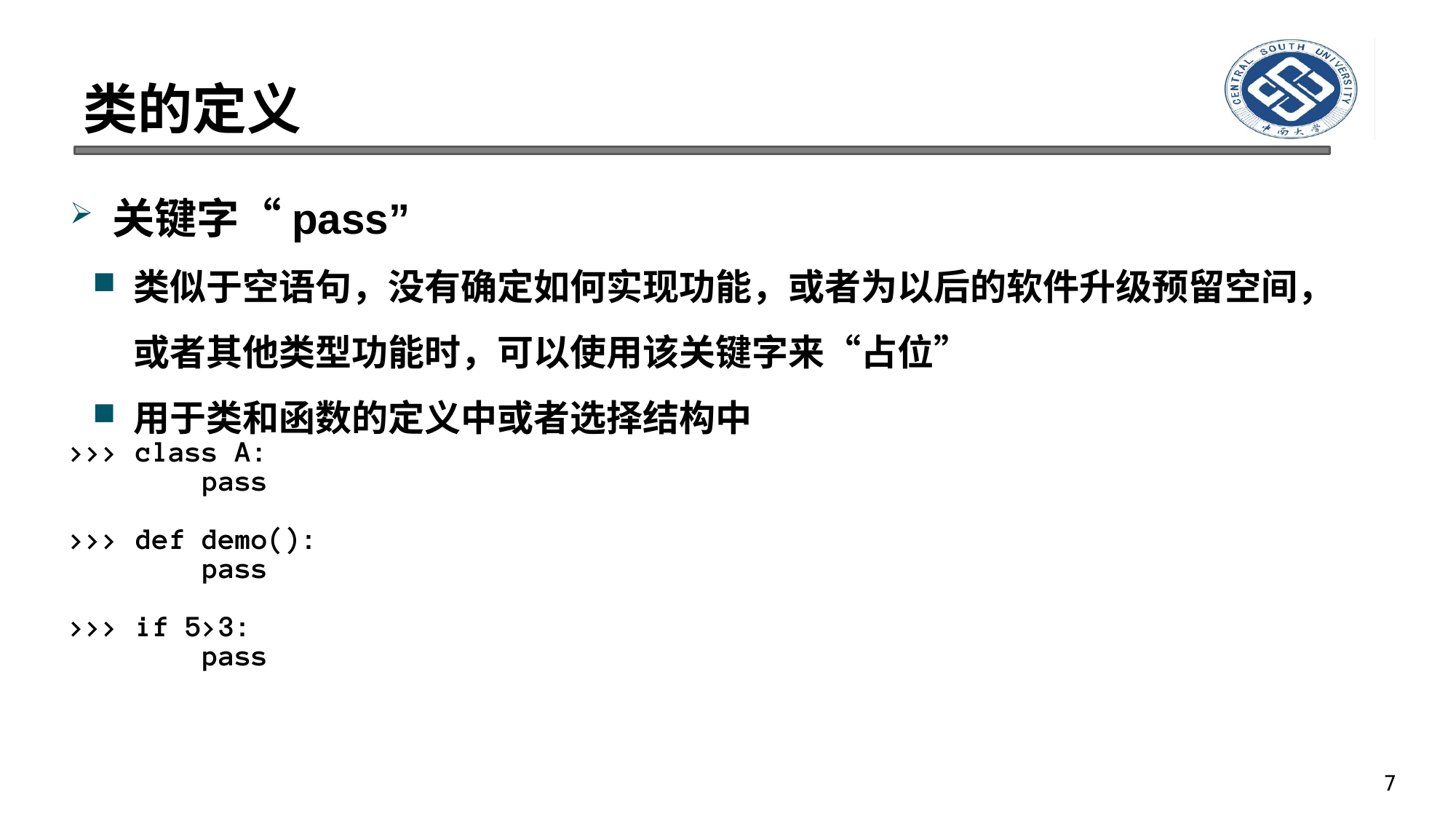

# 类的定义
关键字“pass”
类似于空语句，没有确定如何实现功能，或者为以后的软件升级预留空间，或者其他类型功能时，可以使用该关键字来“占位”
用于类和函数的定义中或者选择结构中
>>> class A:
	        pass

>>> def demo():
	        pass

>>> if 5>3:
	        pass

7